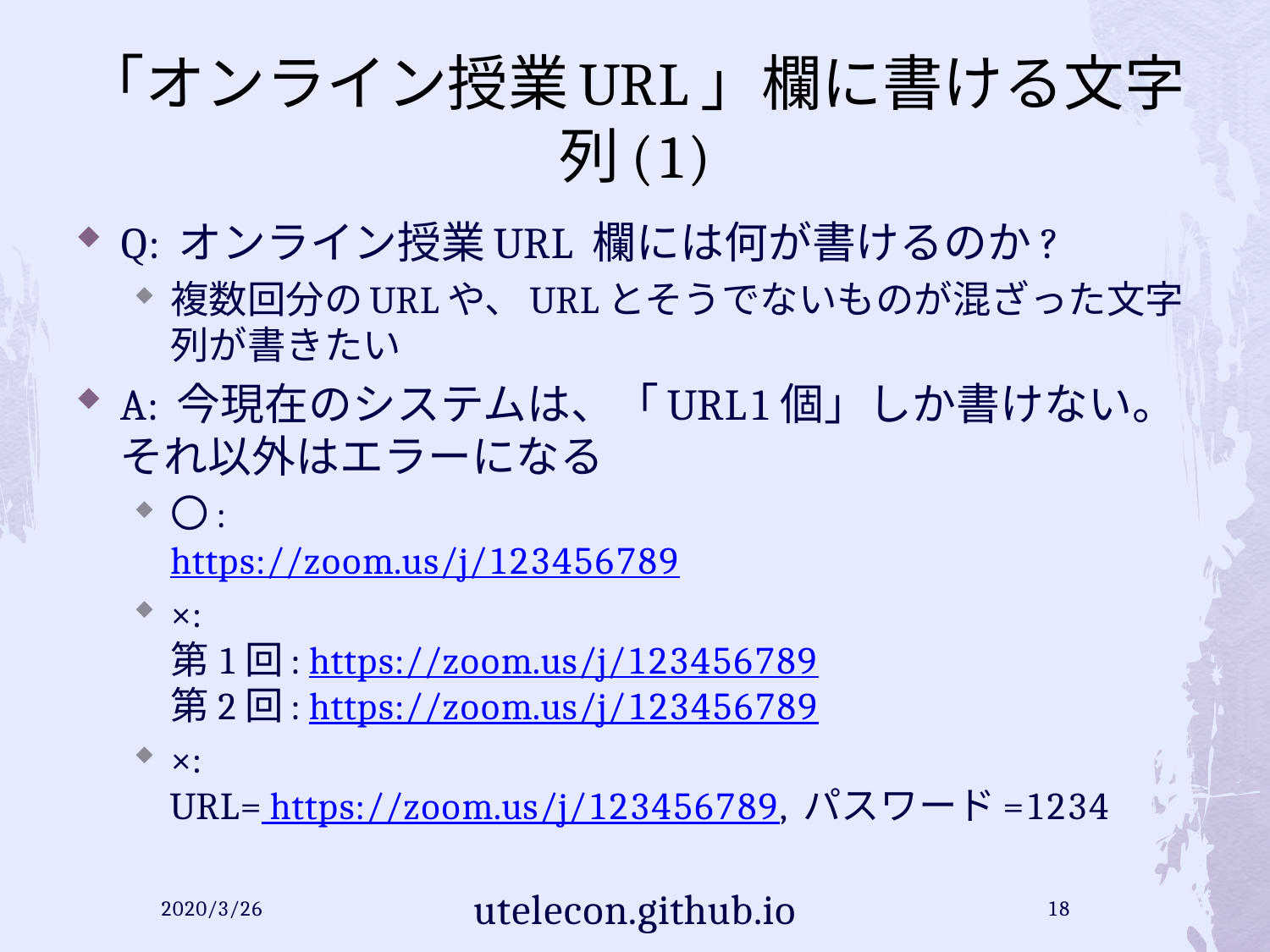

# 「オンライン授業URL」欄に書ける文字列(1)
Q: オンライン授業URL 欄には何が書けるのか?
複数回分のURLや、URLとそうでないものが混ざった文字列が書きたい
A: 今現在のシステムは、「URL1個」しか書けない。それ以外はエラーになる
〇:
https://zoom.us/j/123456789
×:
第1回: https://zoom.us/j/123456789
第2回: https://zoom.us/j/123456789
×:
URL= https://zoom.us/j/123456789, パスワード=1234
2020/3/26
utelecon.github.io
18